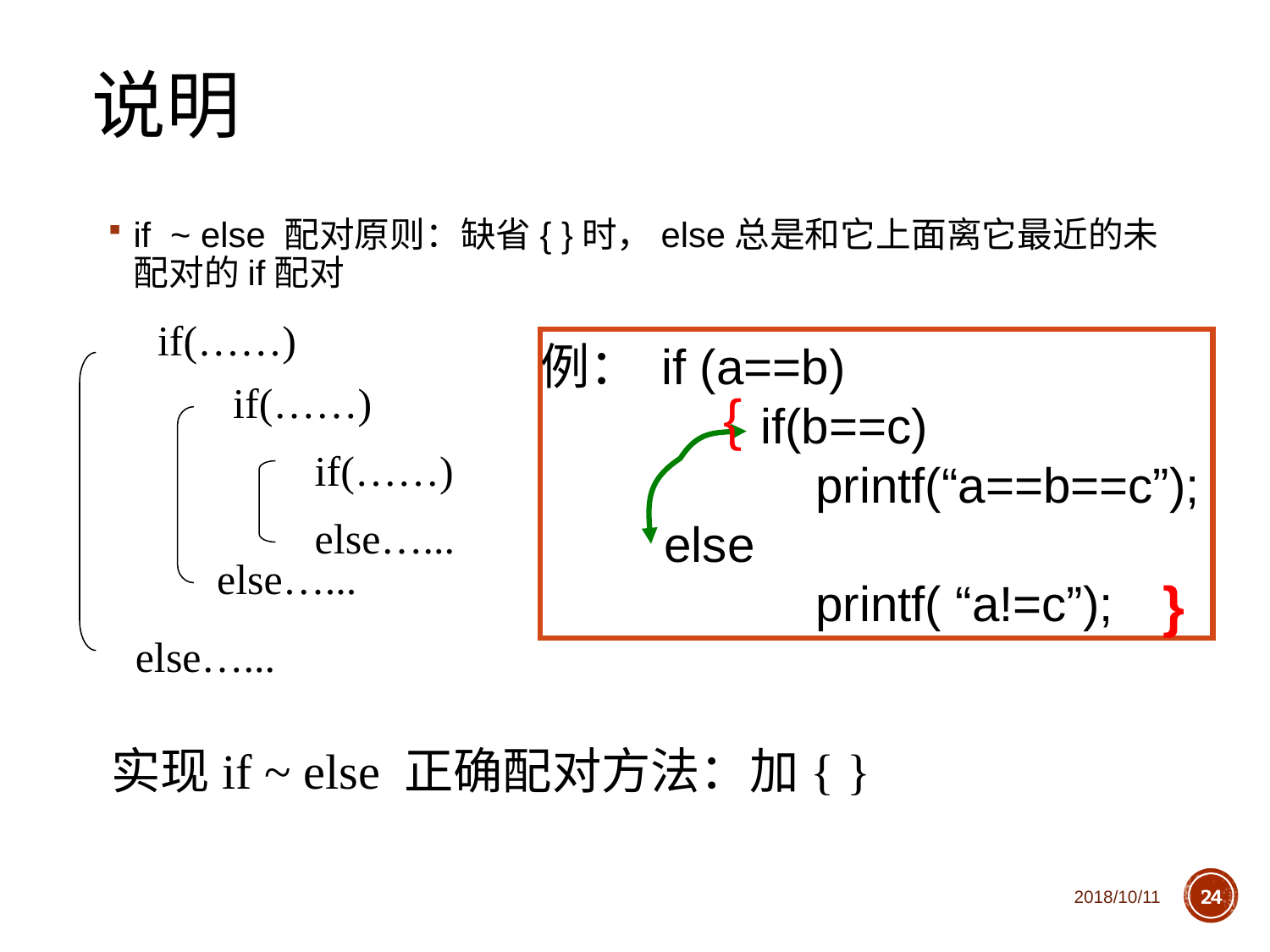

# 说明
if  ~ else 配对原则：缺省{ }时，else总是和它上面离它最近的未配对的if配对
if(……)

if(……)

if(……)

else…...
else…...
else…...
例： if (a==b)
                if(b==c)
                    printf(“a==b==c”);
         else
                    printf( “a!=c”);
{

}
实现if ~ else 正确配对方法：加{ }
2018/10/11
24